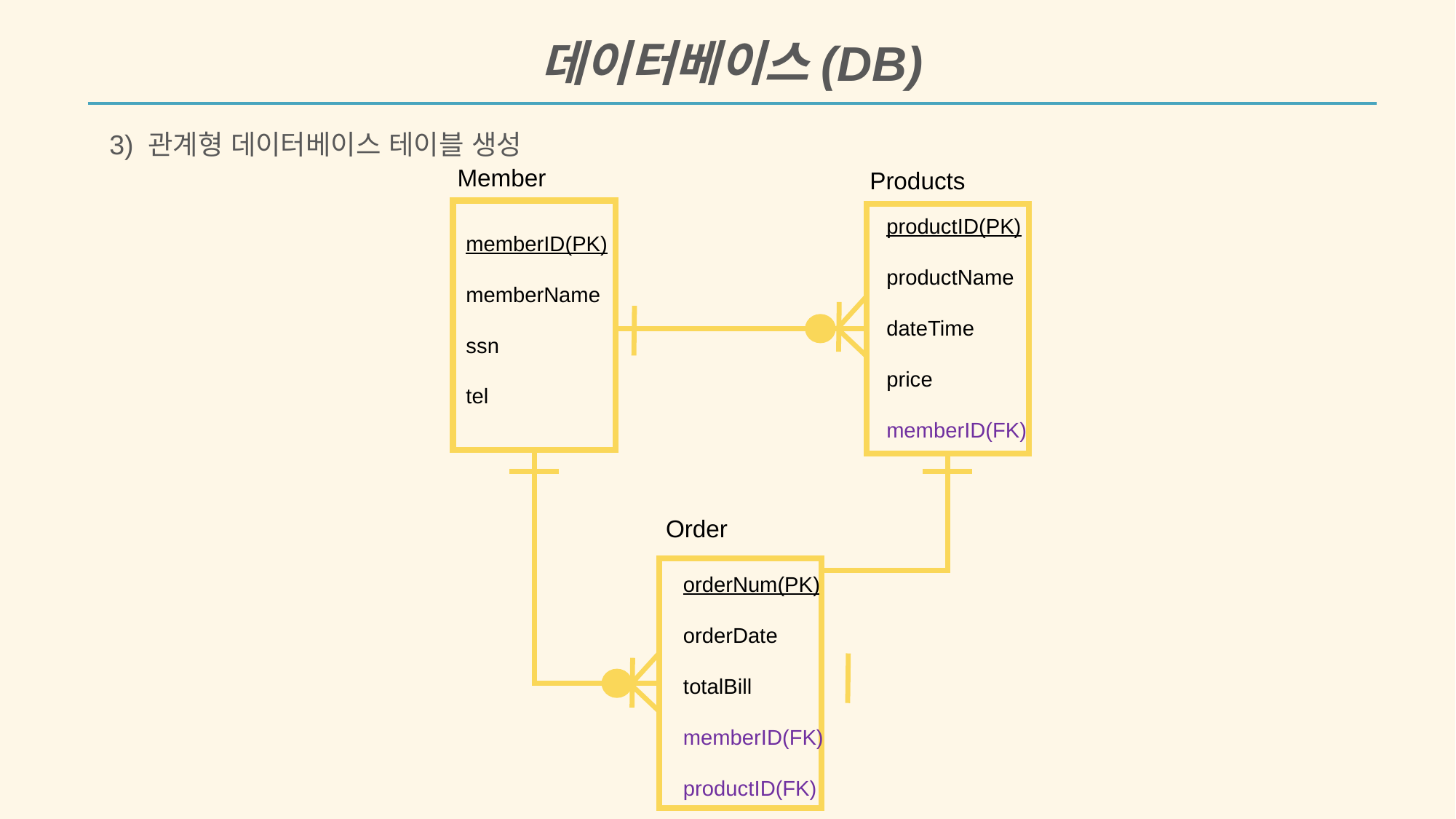

데이터베이스(DB)
3) 관계형 데이터베이스 테이블 생성
Member
Products

productID(PK)

productName

dateTime

price

memberID(FK)
memberID(PK)

memberName

ssn

tel

Order

orderNum(PK)

orderDate

totalBill

memberID(FK)

productID(FK)